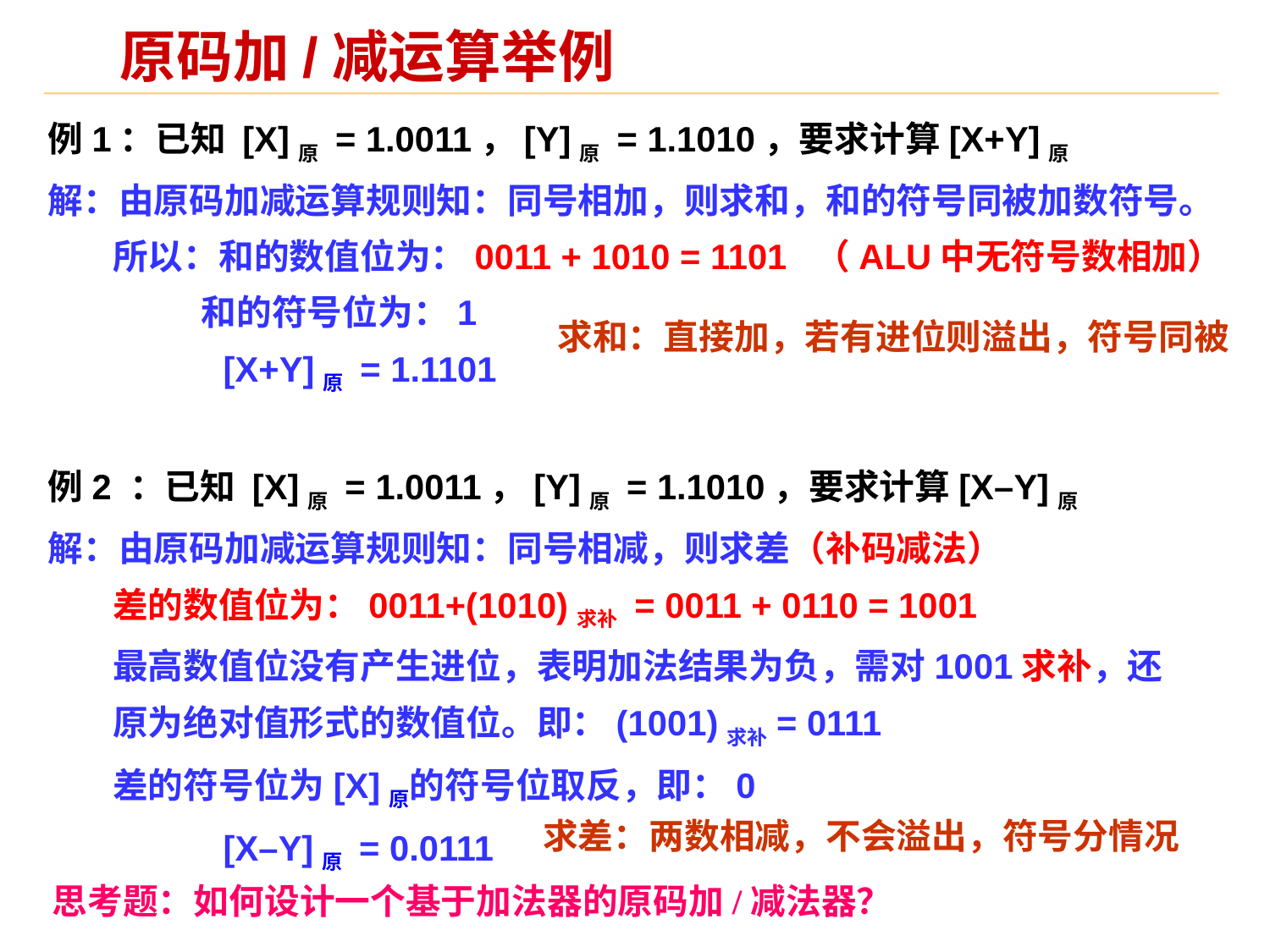

# 原码加/减运算举例
例1：已知 [X]原 = 1.0011，[Y]原 = 1.1010，要求计算[X+Y]原
解：由原码加减运算规则知：同号相加，则求和，和的符号同被加数符号。
       所以：和的数值位为：0011 + 1010 = 1101  （ALU中无符号数相加）
                  和的符号位为：1
                  [X+Y]原 = 1.1101

例2 ：已知 [X]原 = 1.0011，[Y]原 = 1.1010，要求计算[X–Y]原
解：由原码加减运算规则知：同号相减，则求差（补码减法）
       差的数值位为：0011+(1010)求补 = 0011 + 0110 = 1001
       最高数值位没有产生进位，表明加法结果为负，需对1001求补，还
       原为绝对值形式的数值位。即：(1001)求补= 0111
       差的符号位为[X]原的符号位取反，即：0
                  [X–Y]原 = 0.0111
求和：直接加，若有进位则溢出，符号同被
求差：两数相减，不会溢出，符号分情况
思考题：如何设计一个基于加法器的原码加/减法器？
36